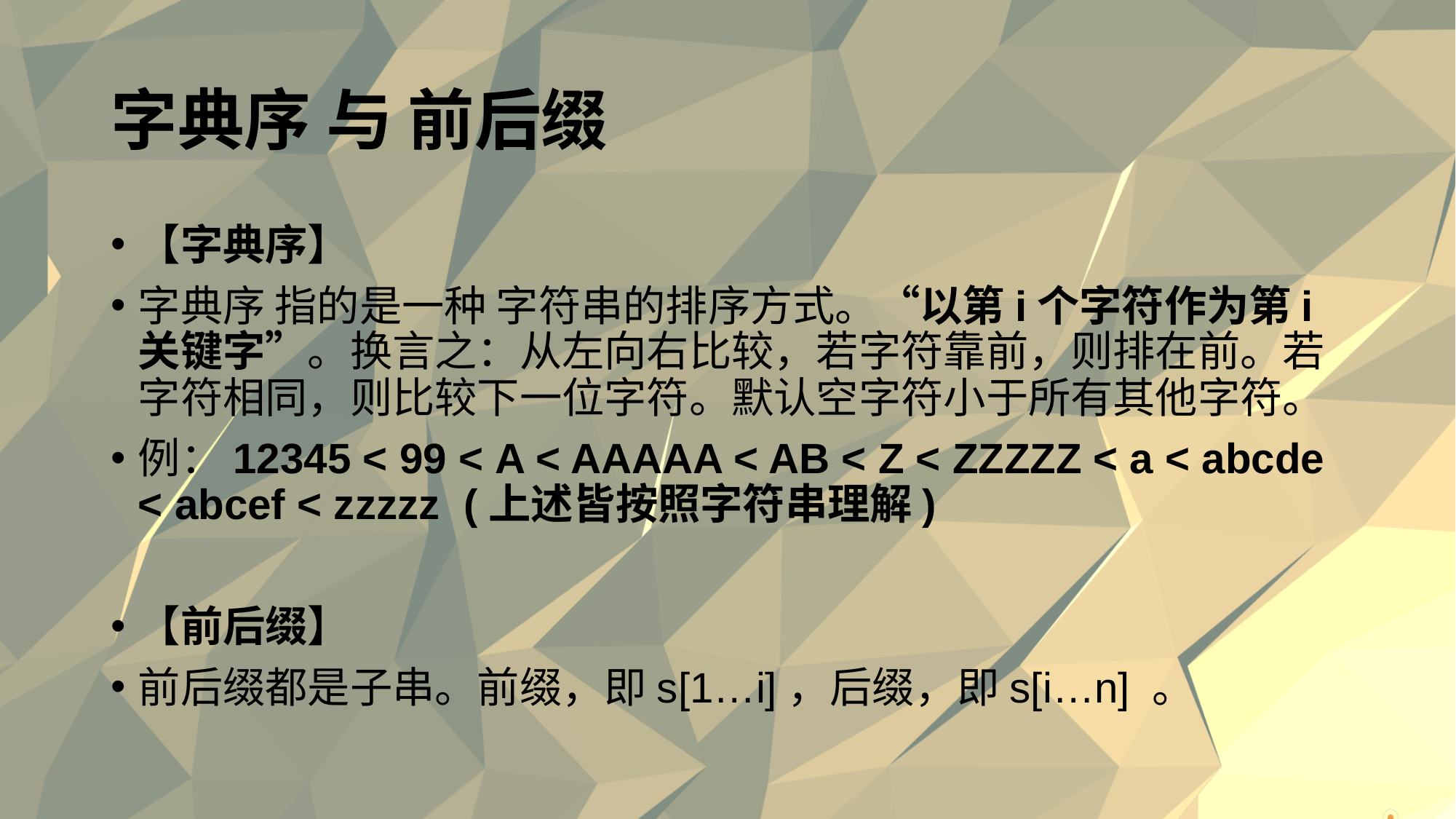

# 字典序 与 前后缀
【字典序】
字典序 指的是一种 字符串的排序方式。“以第i个字符作为第i关键字”。换言之：从左向右比较，若字符靠前，则排在前。若字符相同，则比较下一位字符。默认空字符小于所有其他字符。
例：12345 < 99 < A < AAAAA < AB < Z < ZZZZZ < a < abcde < abcef < zzzzz  (上述皆按照字符串理解)

【前后缀】
前后缀都是子串。前缀，即s[1…i]，后缀，即s[i…n] 。